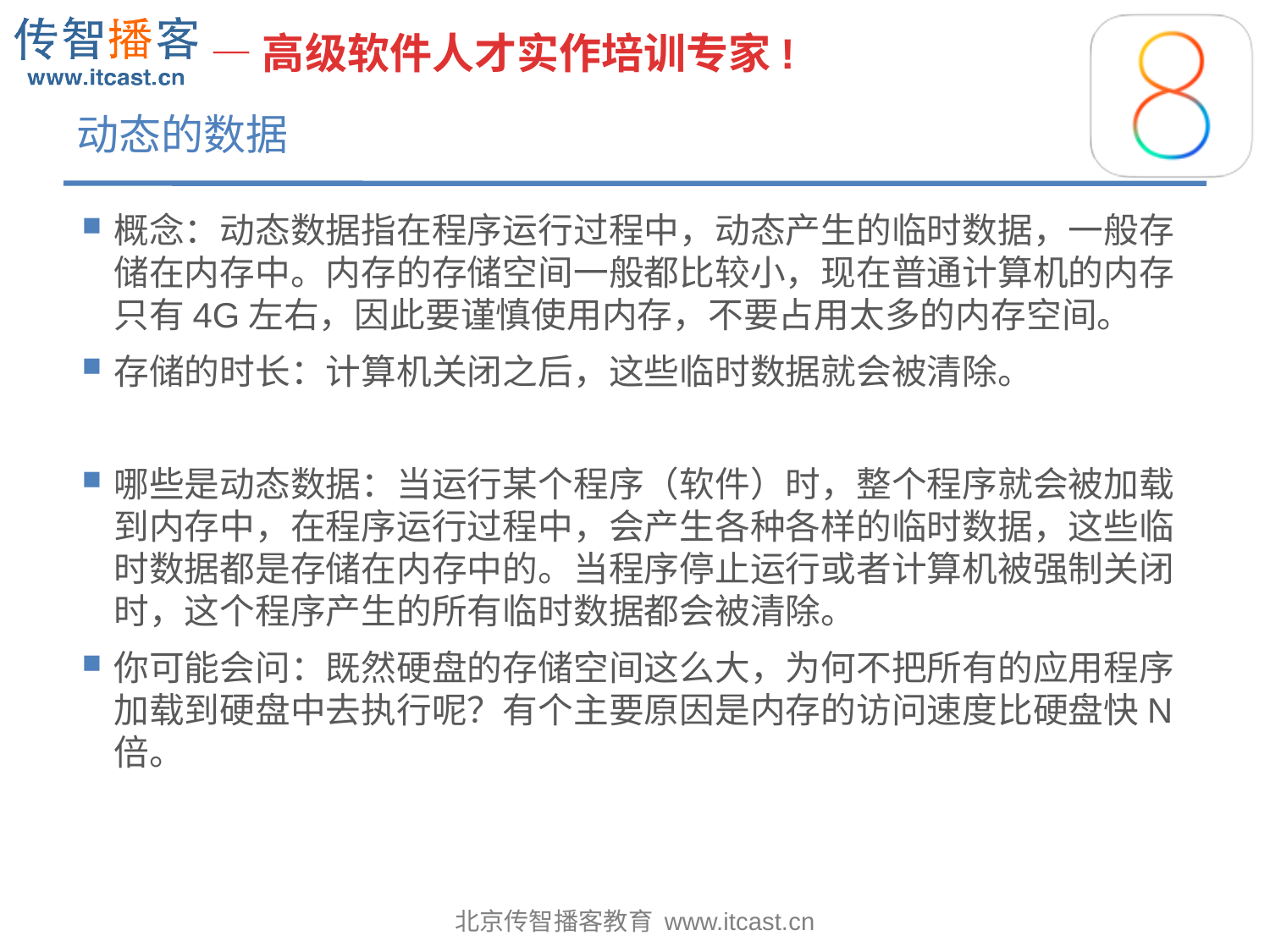

# 动态的数据
概念：动态数据指在程序运行过程中，动态产生的临时数据，一般存储在内存中。内存的存储空间一般都比较小，现在普通计算机的内存只有4G左右，因此要谨慎使用内存，不要占用太多的内存空间。
存储的时长：计算机关闭之后，这些临时数据就会被清除。

哪些是动态数据：当运行某个程序（软件）时，整个程序就会被加载到内存中，在程序运行过程中，会产生各种各样的临时数据，这些临时数据都是存储在内存中的。当程序停止运行或者计算机被强制关闭时，这个程序产生的所有临时数据都会被清除。
你可能会问：既然硬盘的存储空间这么大，为何不把所有的应用程序加载到硬盘中去执行呢？有个主要原因是内存的访问速度比硬盘快N倍。